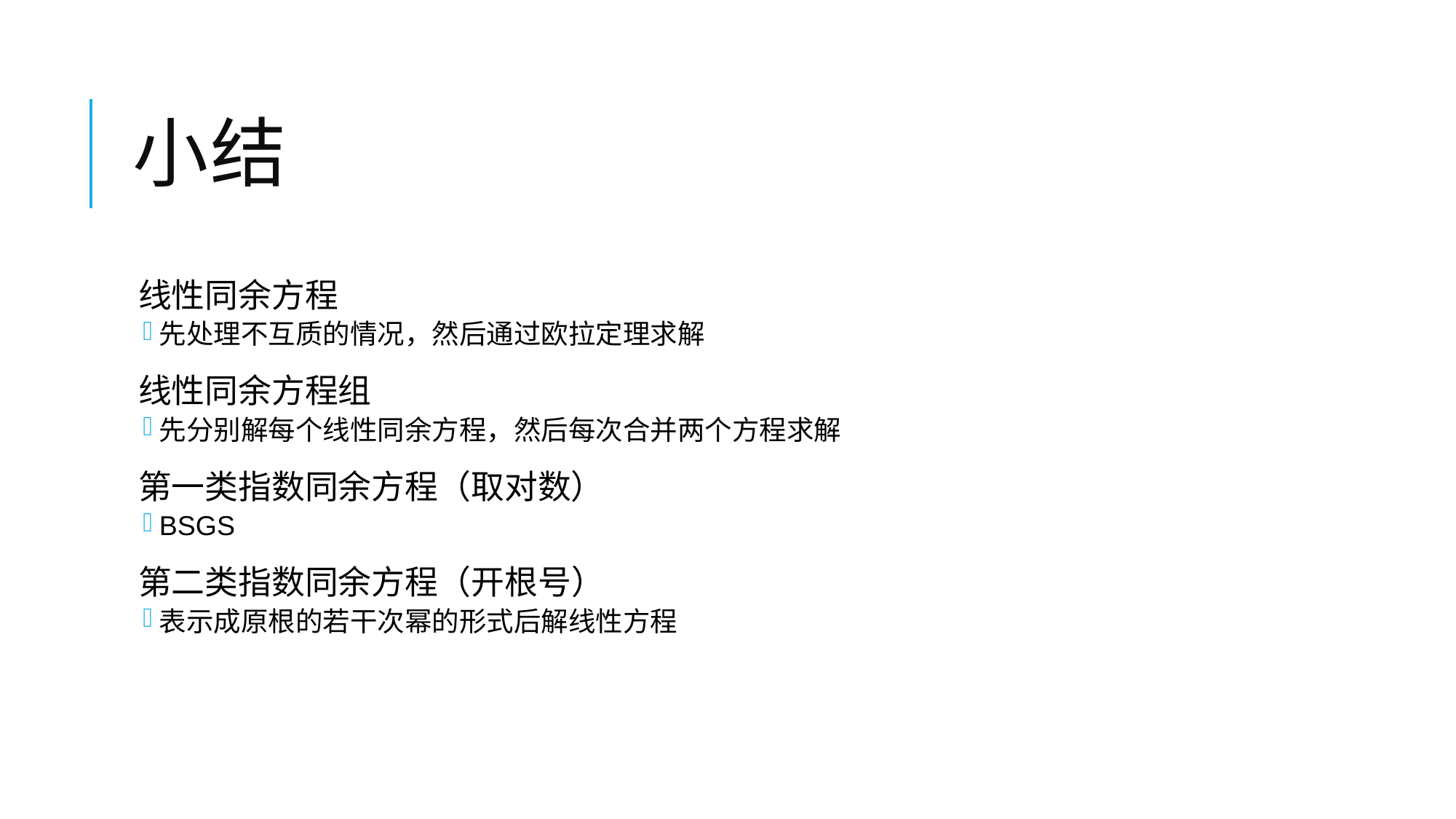

# 小结
线性同余方程
先处理不互质的情况，然后通过欧拉定理求解
线性同余方程组
先分别解每个线性同余方程，然后每次合并两个方程求解
第一类指数同余方程（取对数）
BSGS
第二类指数同余方程（开根号）
表示成原根的若干次幂的形式后解线性方程